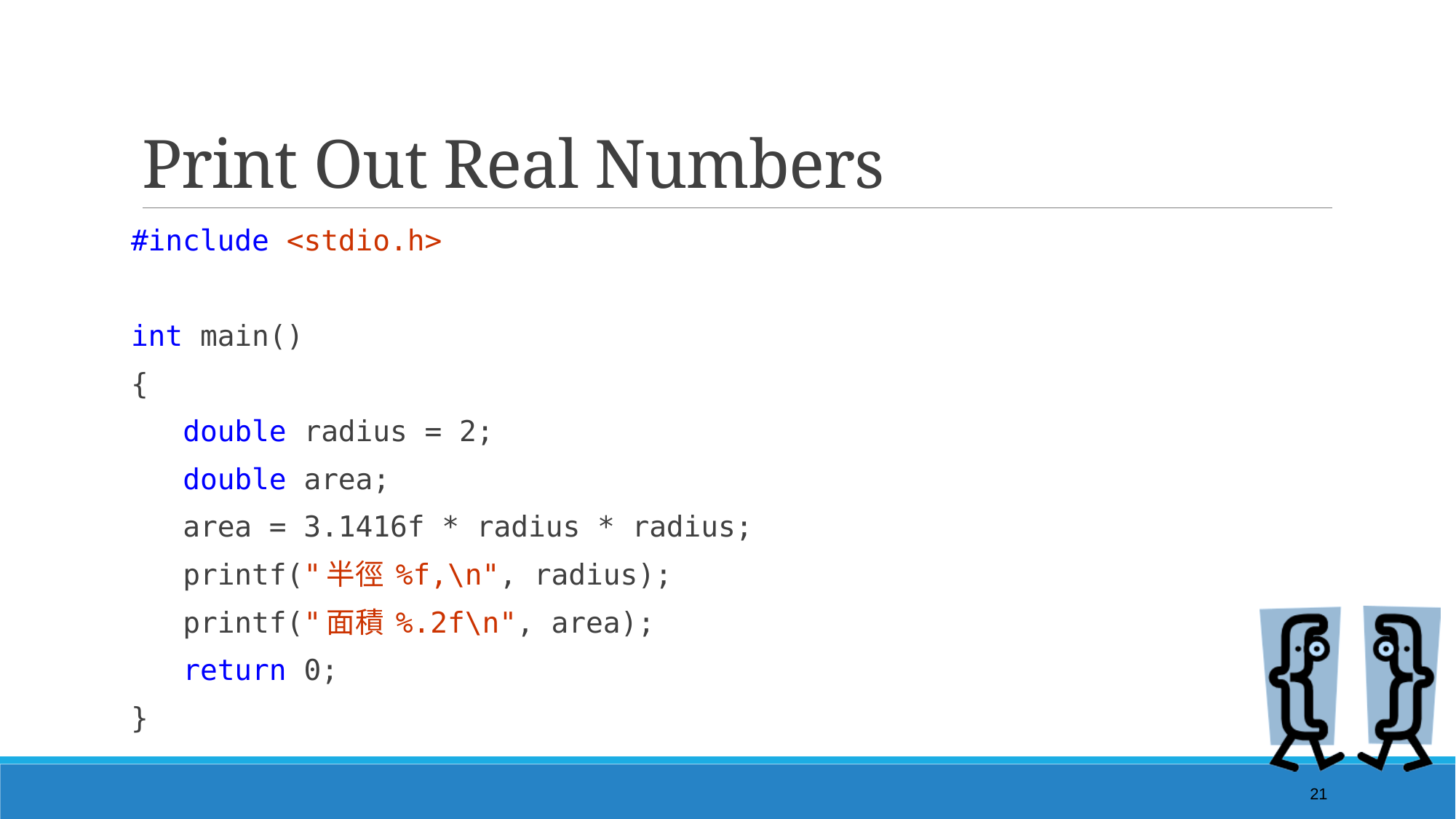

# Print Out Real Numbers
#include <stdio.h>

int main()
{
   double radius = 2;
   double area;
   area = 3.1416f * radius * radius;
   printf("半徑 %f,\n", radius);
   printf("面積 %.2f\n", area);
   return 0;
}
21